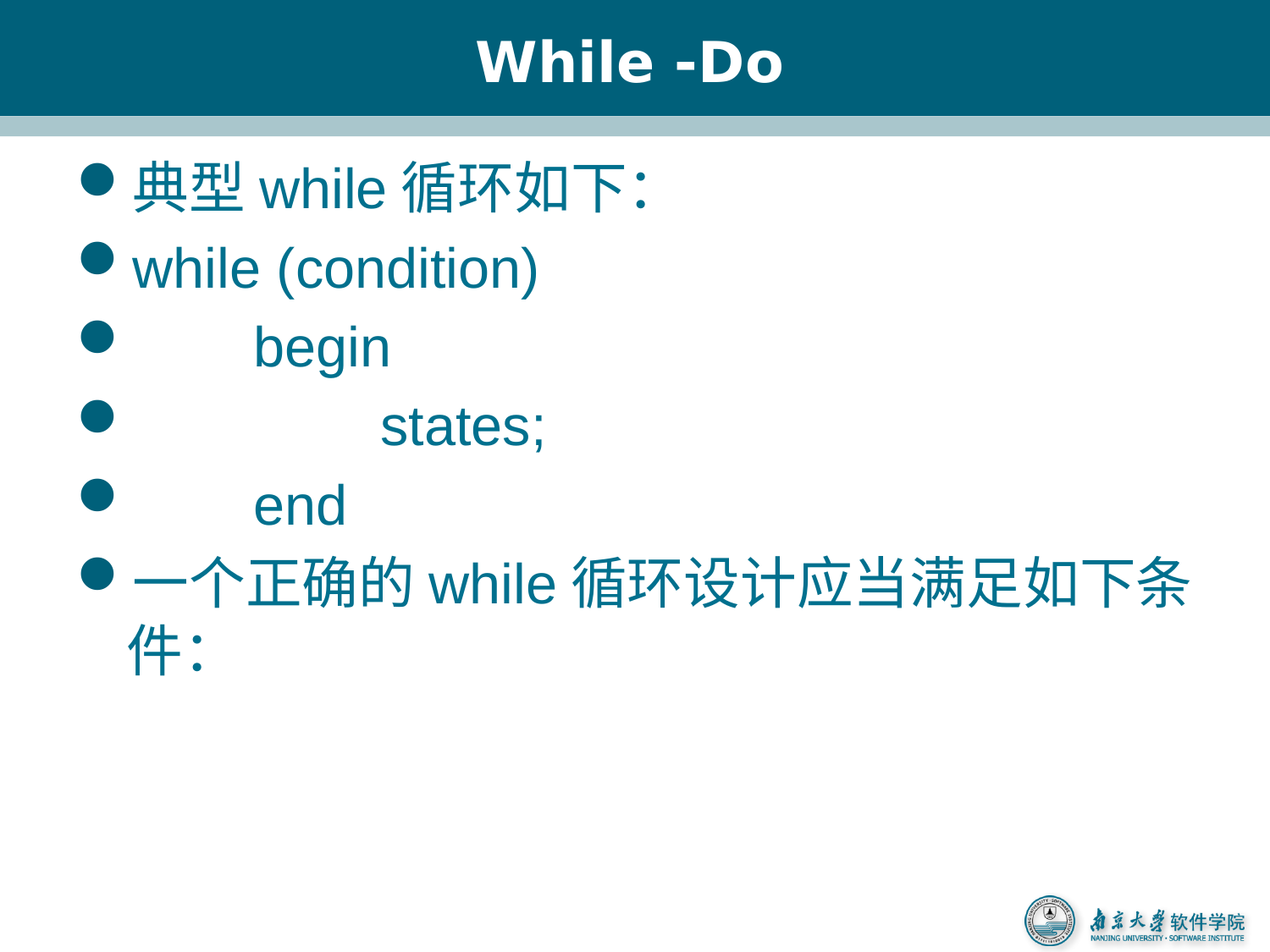

# While -Do
典型while循环如下：
while (condition)
	begin
		states;
	end
一个正确的while循环设计应当满足如下条件：